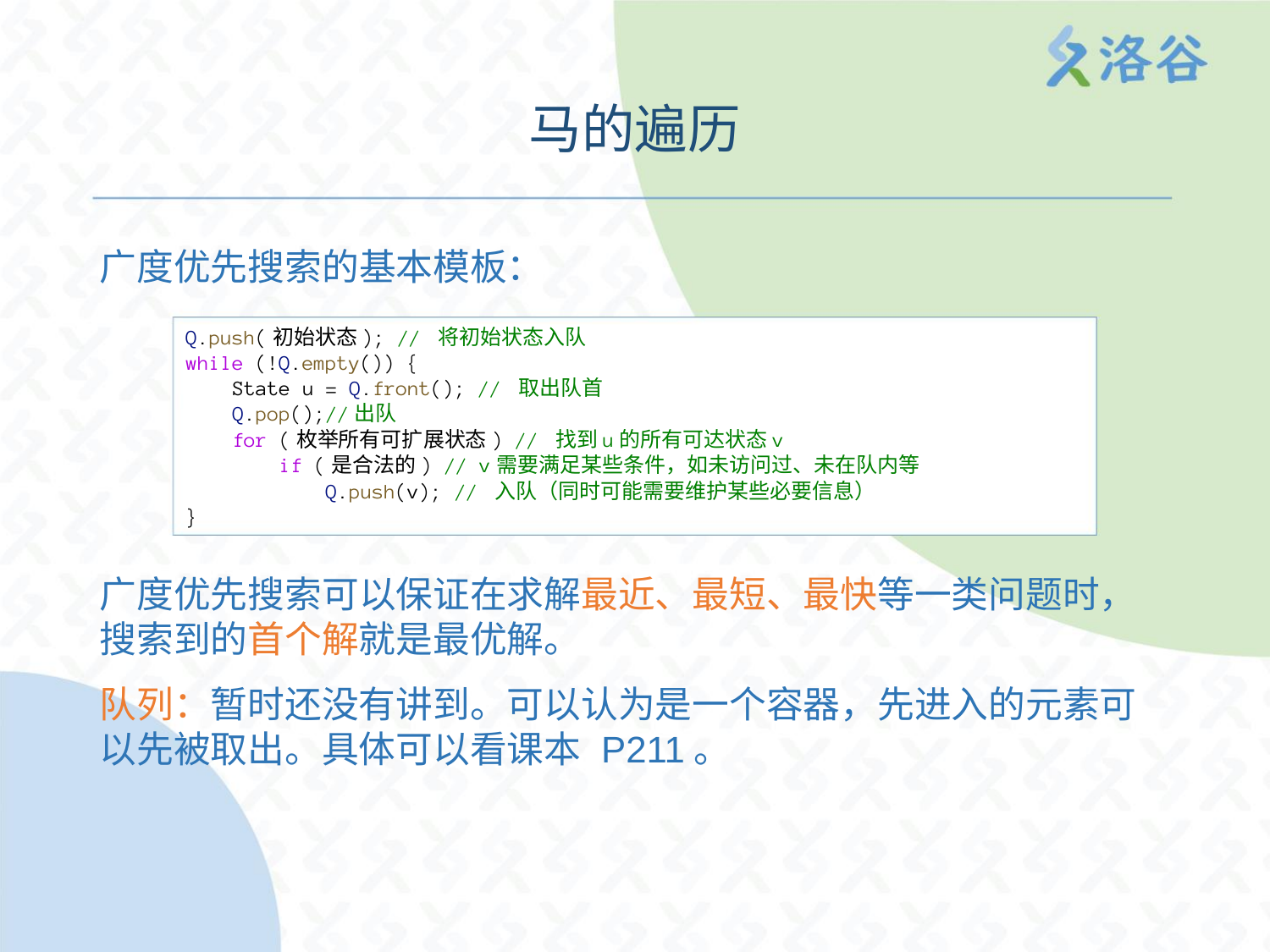

马的遍历
广度优先搜索的基本模板：
Q.push(初始状态); // 将初始状态入队
while (!Q.empty()) {
State u = Q.front(); // 取出队首
Q.pop();//出队
for (枚举所有可扩展状态) // 找到u的所有可达状态v
if (是合法的) // v需要满足某些条件，如未访问过、未在队内等
Q.push(v); // 入队（同时可能需要维护某些必要信息）
}
广度优先搜索可以保证在求解最近、最短、最快等一类问题时，
搜索到的首个解就是最优解。
队列：暂时还没有讲到。可以认为是一个容器，先进入的元素可
以先被取出。具体可以看课本 P211。